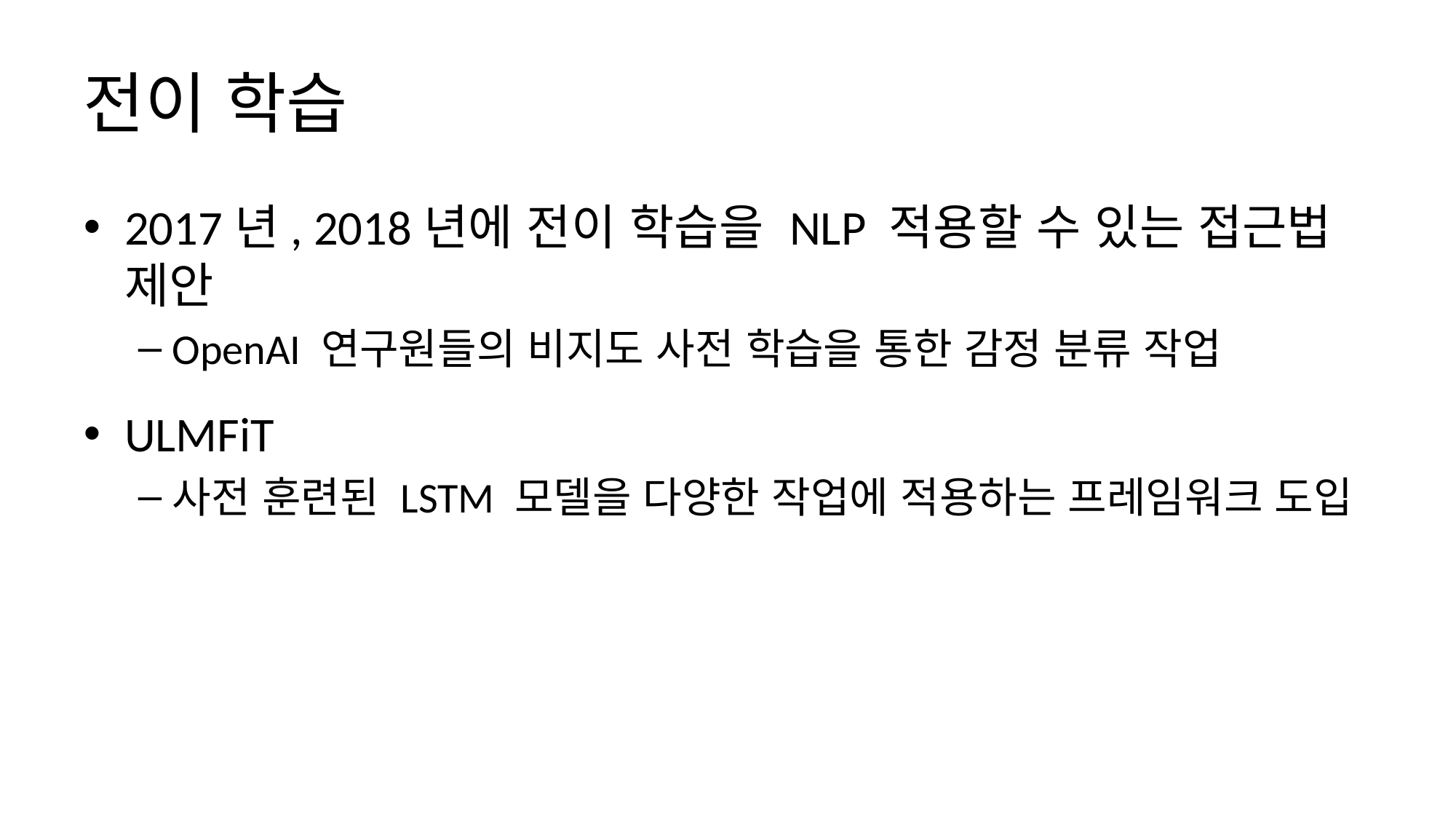

# 전이 학습
2017년, 2018년에 전이 학습을 NLP 적용할 수 있는 접근법 제안
OpenAI 연구원들의 비지도 사전 학습을 통한 감정 분류 작업

ULMFiT
사전 훈련된 LSTM 모델을 다양한 작업에 적용하는 프레임워크 도입